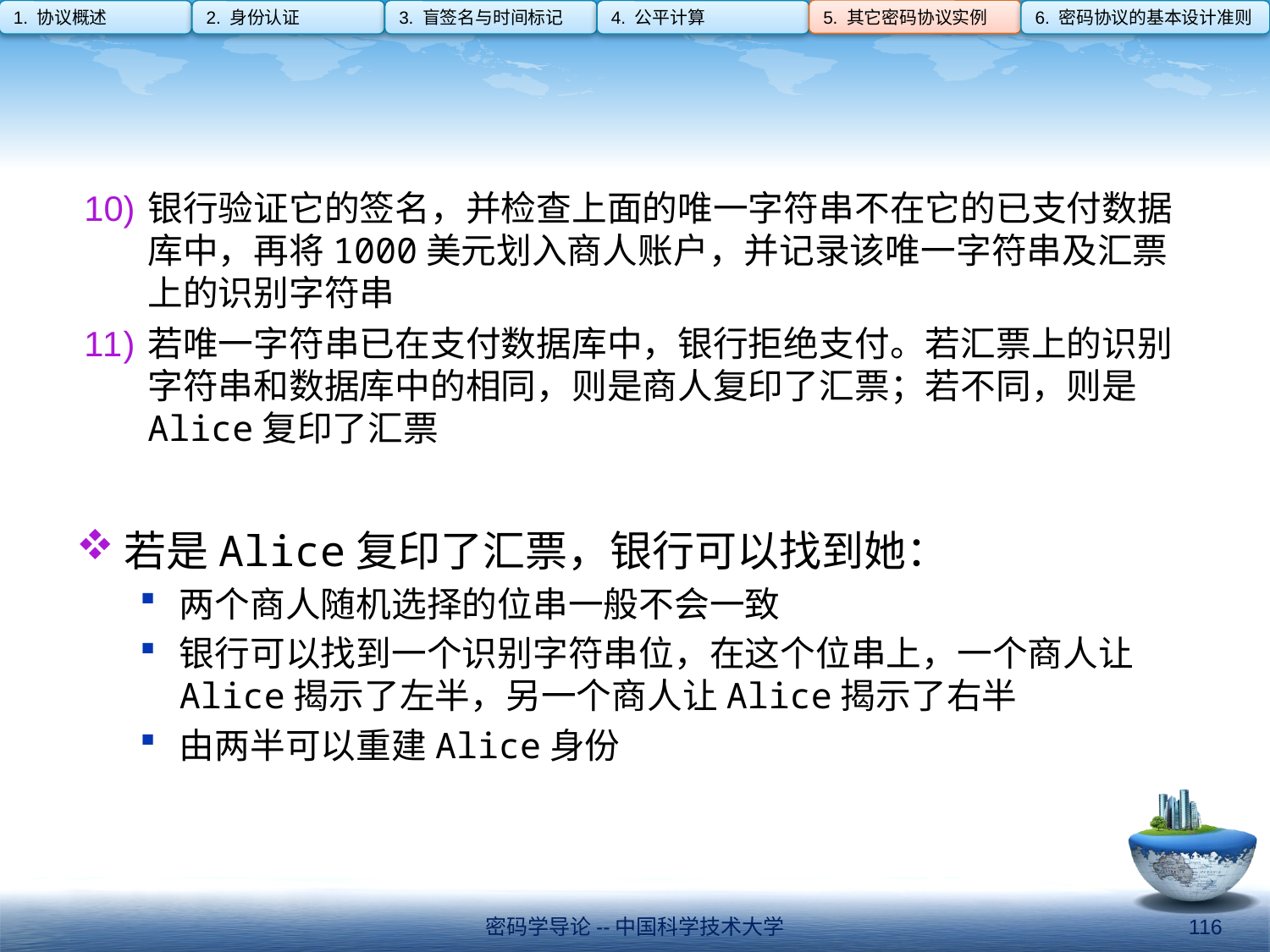

5. 其它密码协议实例
1. 协议概述
2. 身份认证
3. 盲签名与时间标记
4. 公平计算
6. 密码协议的基本设计准则
#
银行验证它的签名，并检查上面的唯一字符串不在它的已支付数据库中，再将1000美元划入商人账户，并记录该唯一字符串及汇票上的识别字符串
若唯一字符串已在支付数据库中，银行拒绝支付。若汇票上的识别字符串和数据库中的相同，则是商人复印了汇票；若不同，则是Alice复印了汇票

若是Alice复印了汇票，银行可以找到她：
两个商人随机选择的位串一般不会一致
银行可以找到一个识别字符串位，在这个位串上，一个商人让Alice揭示了左半，另一个商人让Alice揭示了右半
由两半可以重建Alice身份
密码学导论--中国科学技术大学
116